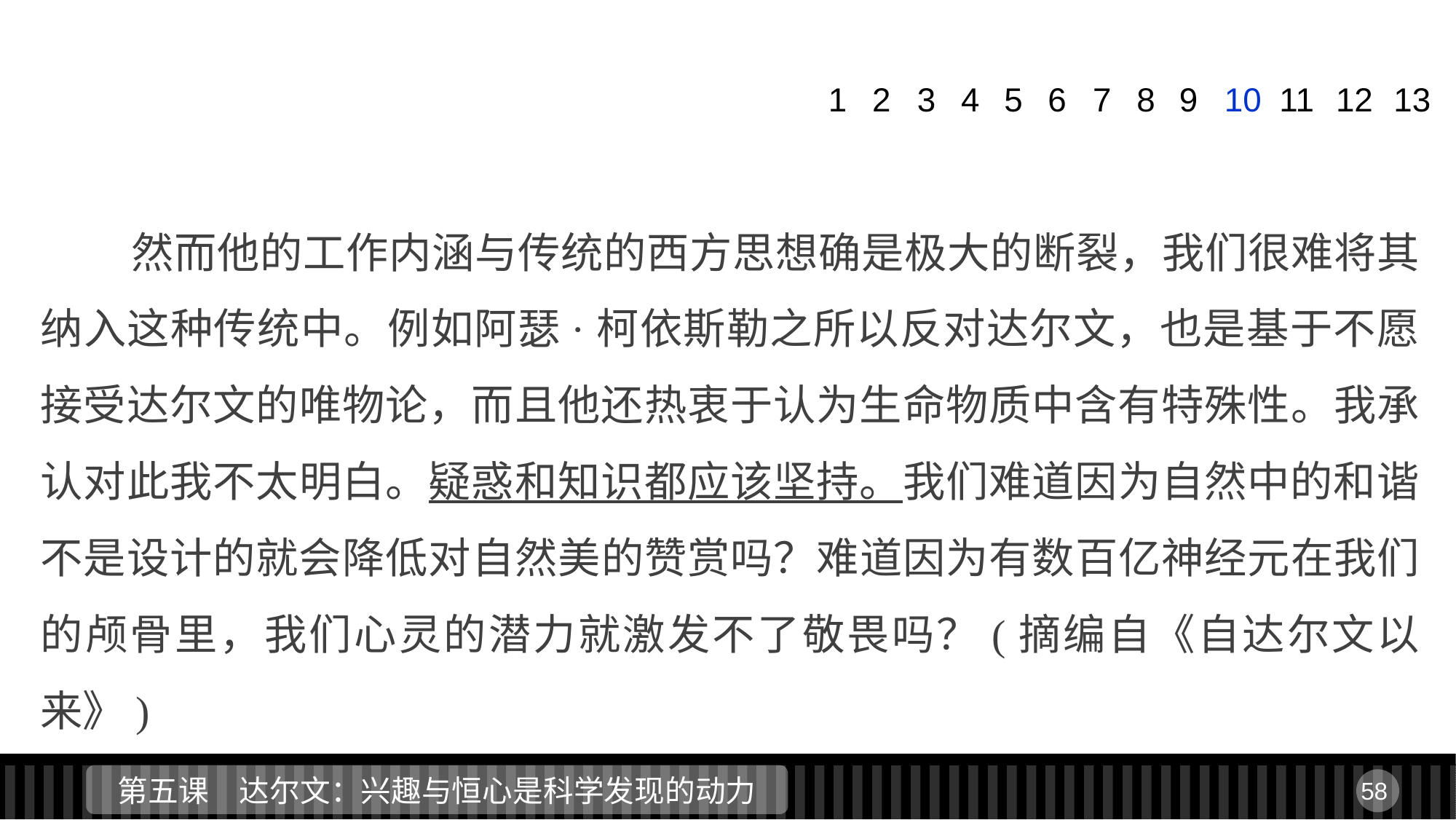

1
2
3
4
5
6
7
8
9
10
11
12
13
        然而他的工作内涵与传统的西方思想确是极大的断裂，我们很难将其纳入这种传统中。例如阿瑟·柯依斯勒之所以反对达尔文，也是基于不愿接受达尔文的唯物论，而且他还热衷于认为生命物质中含有特殊性。我承认对此我不太明白。疑惑和知识都应该坚持。我们难道因为自然中的和谐不是设计的就会降低对自然美的赞赏吗？难道因为有数百亿神经元在我们的颅骨里，我们心灵的潜力就激发不了敬畏吗？(摘编自《自达尔文以来》)